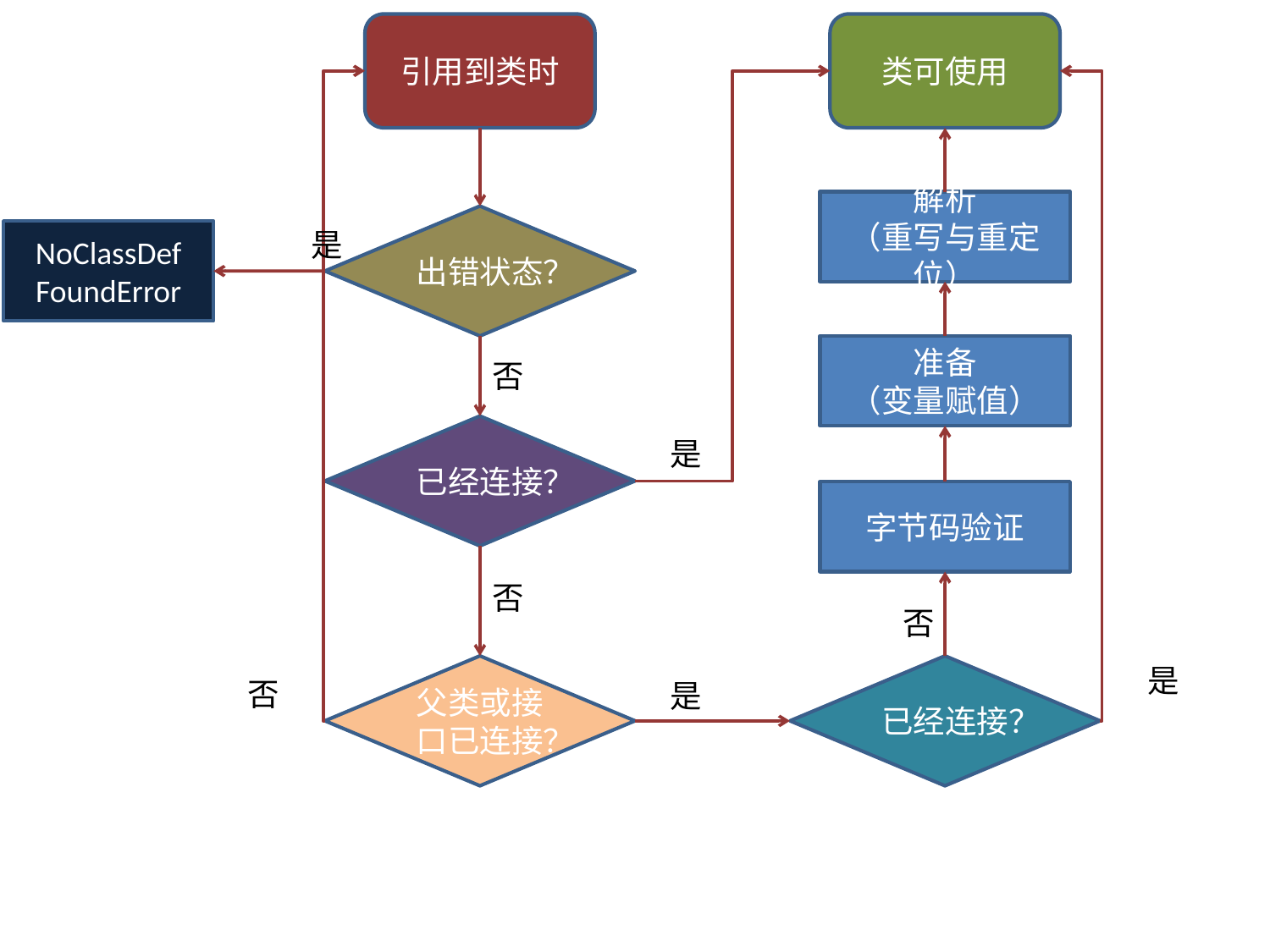

引用到类时
类可使用
解析
（重写与重定位）
出错状态？
是
NoClassDef
FoundError
准备
（变量赋值）
否
已经连接？
是
字节码验证
否
否
是
父类或接口已连接？
已经连接？
否
是